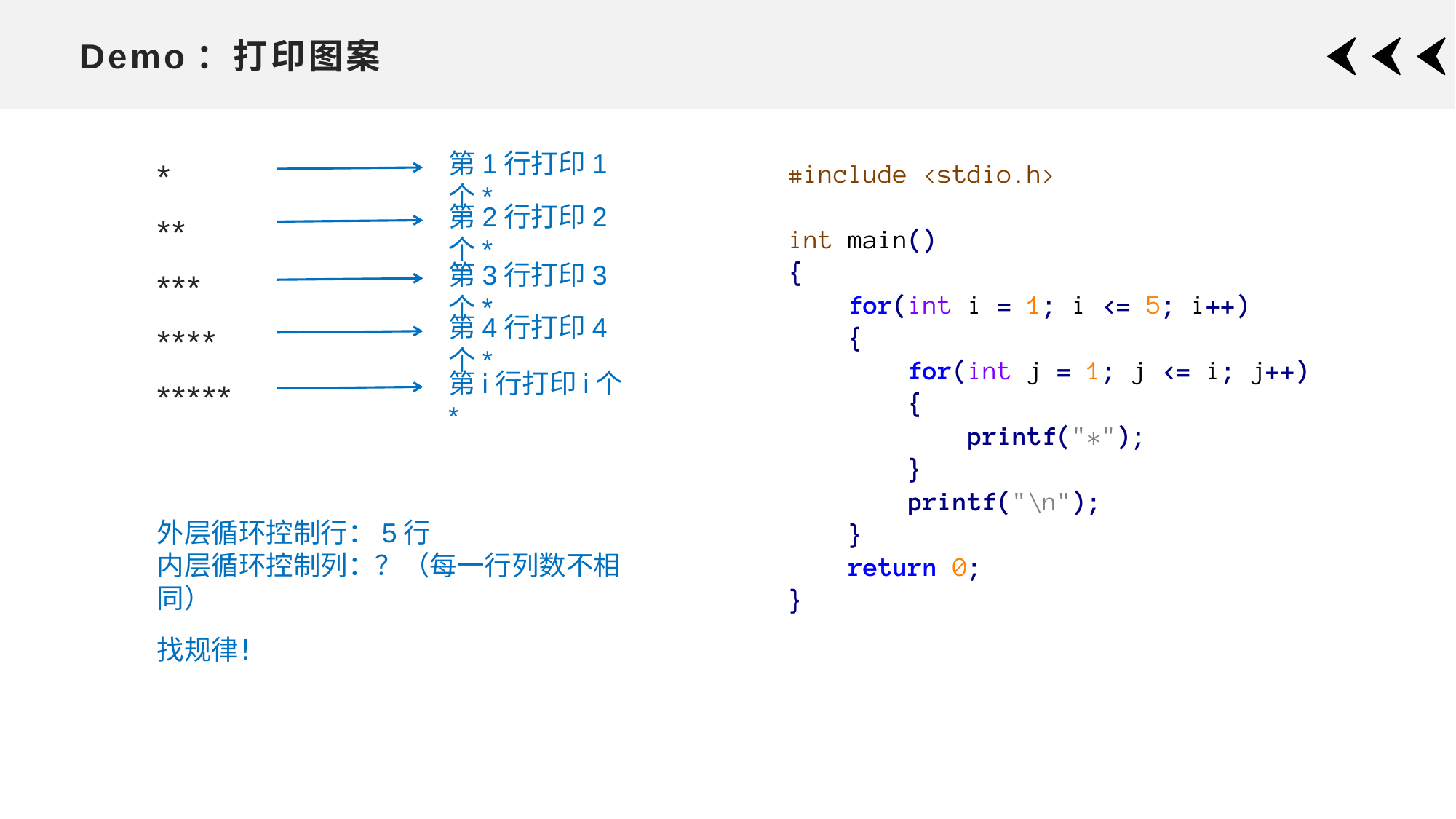

# Demo：打印图案
第1行打印1个*
*
**
***
****
*****
#include <stdio.h> int main(){    for(int i = 1; i <= 5; i++)    {        for(int j = 1; j <= i; j++)        {            printf("*");        }        printf("\n");    }    return 0;}
第2行打印2个*
第3行打印3个*
第4行打印4个*
第i行打印i个*
外层循环控制行：5行
内层循环控制列：？（每一行列数不相同）
找规律！